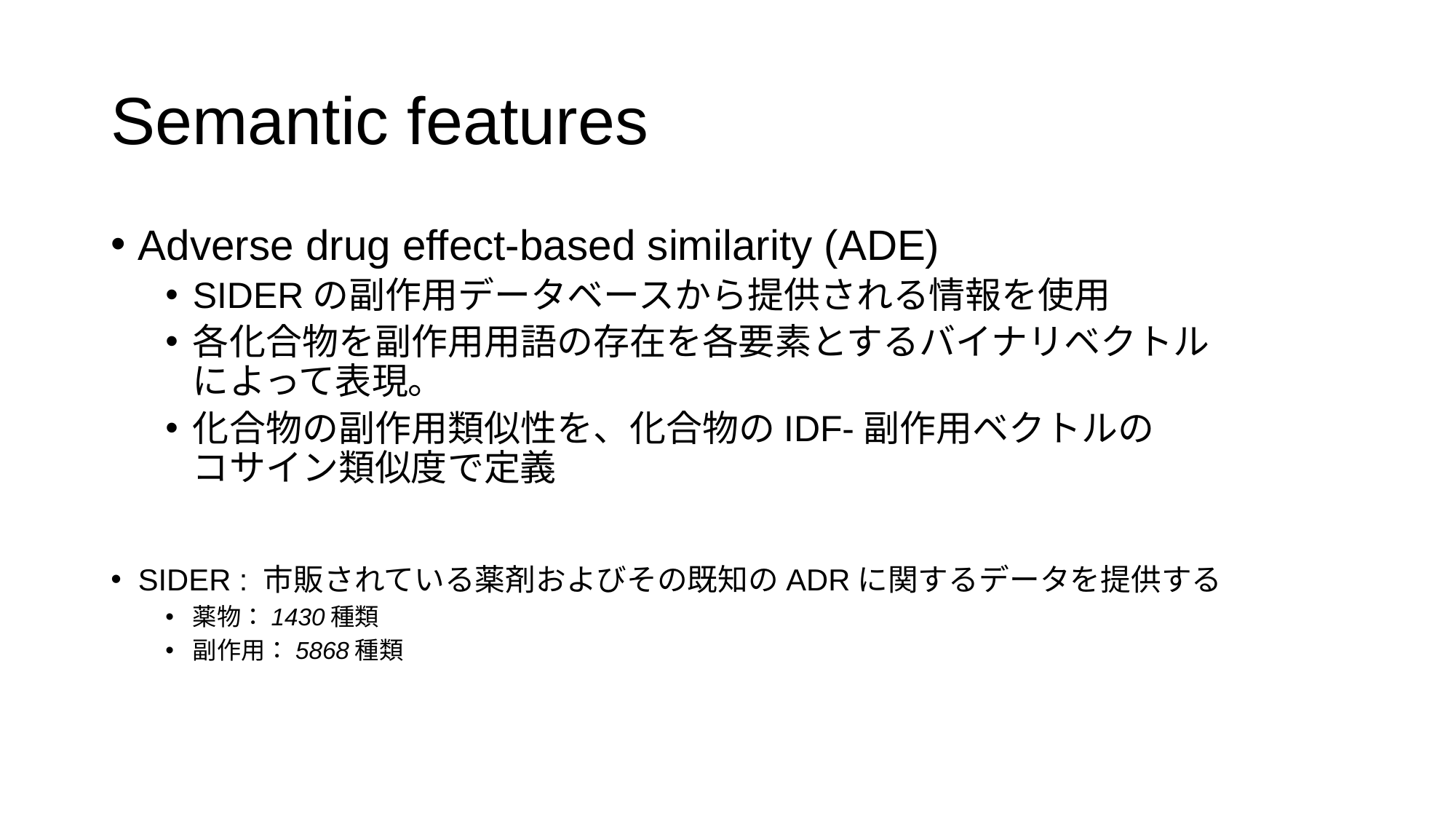

# Semantic features
Adverse drug effect-based similarity (ADE)
SIDERの副作用データベースから提供される情報を使用
各化合物を副作用用語の存在を各要素とするバイナリベクトル
によって表現。
化合物の副作用類似性を、化合物のIDF-副作用ベクトルの
コサイン類似度で定義

SIDER : 市販されている薬剤およびその既知のADRに関するデータを提供する
薬物：1430種類
副作用：5868種類